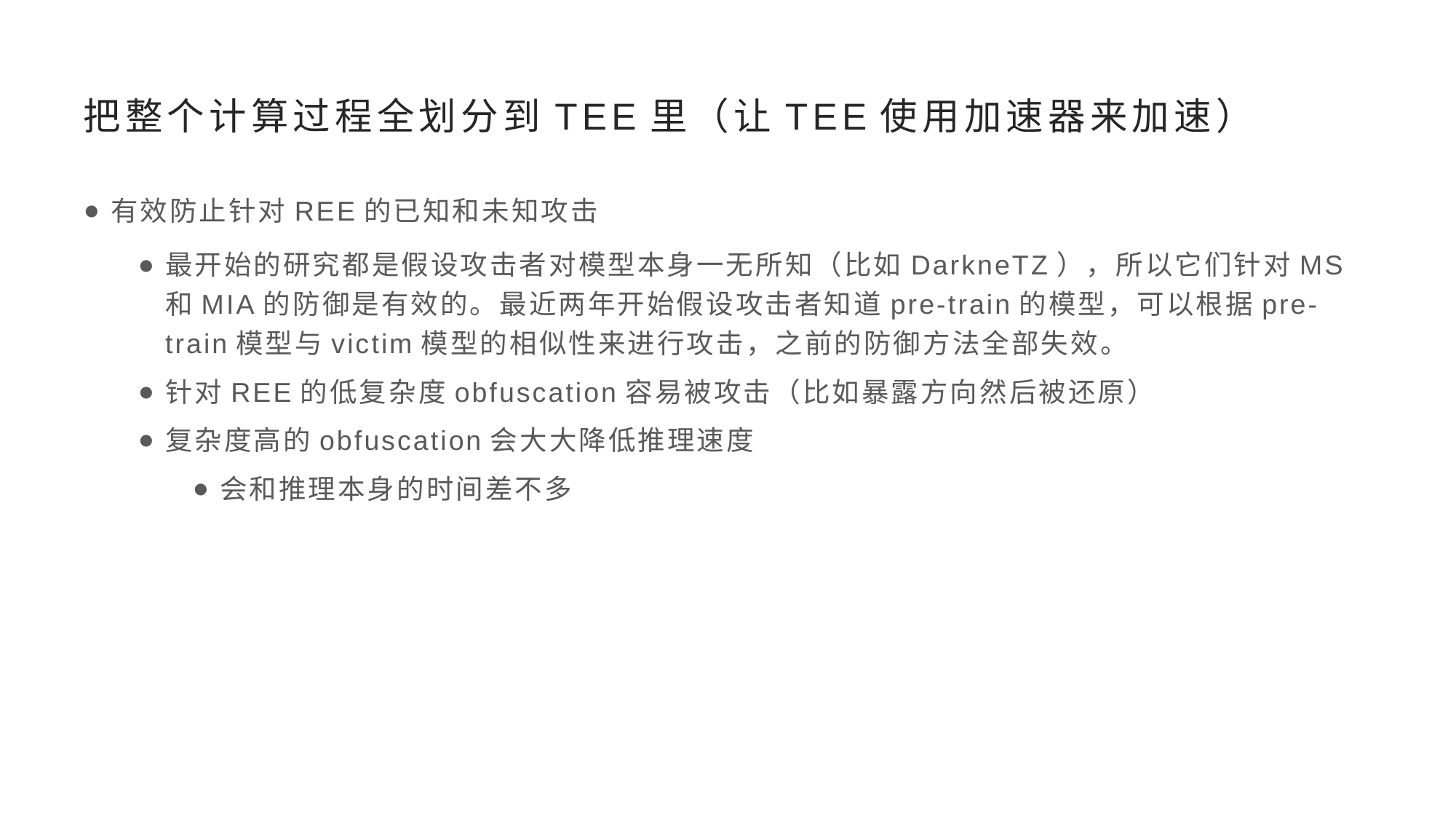

# 把整个计算过程全划分到TEE里（让TEE使用加速器来加速）
有效防止针对REE的已知和未知攻击
最开始的研究都是假设攻击者对模型本身一无所知（比如DarkneTZ），所以它们针对MS和MIA的防御是有效的。最近两年开始假设攻击者知道pre-train的模型，可以根据pre-train模型与victim模型的相似性来进行攻击，之前的防御方法全部失效。
针对REE的低复杂度obfuscation容易被攻击（比如暴露方向然后被还原）
复杂度高的obfuscation会大大降低推理速度
会和推理本身的时间差不多